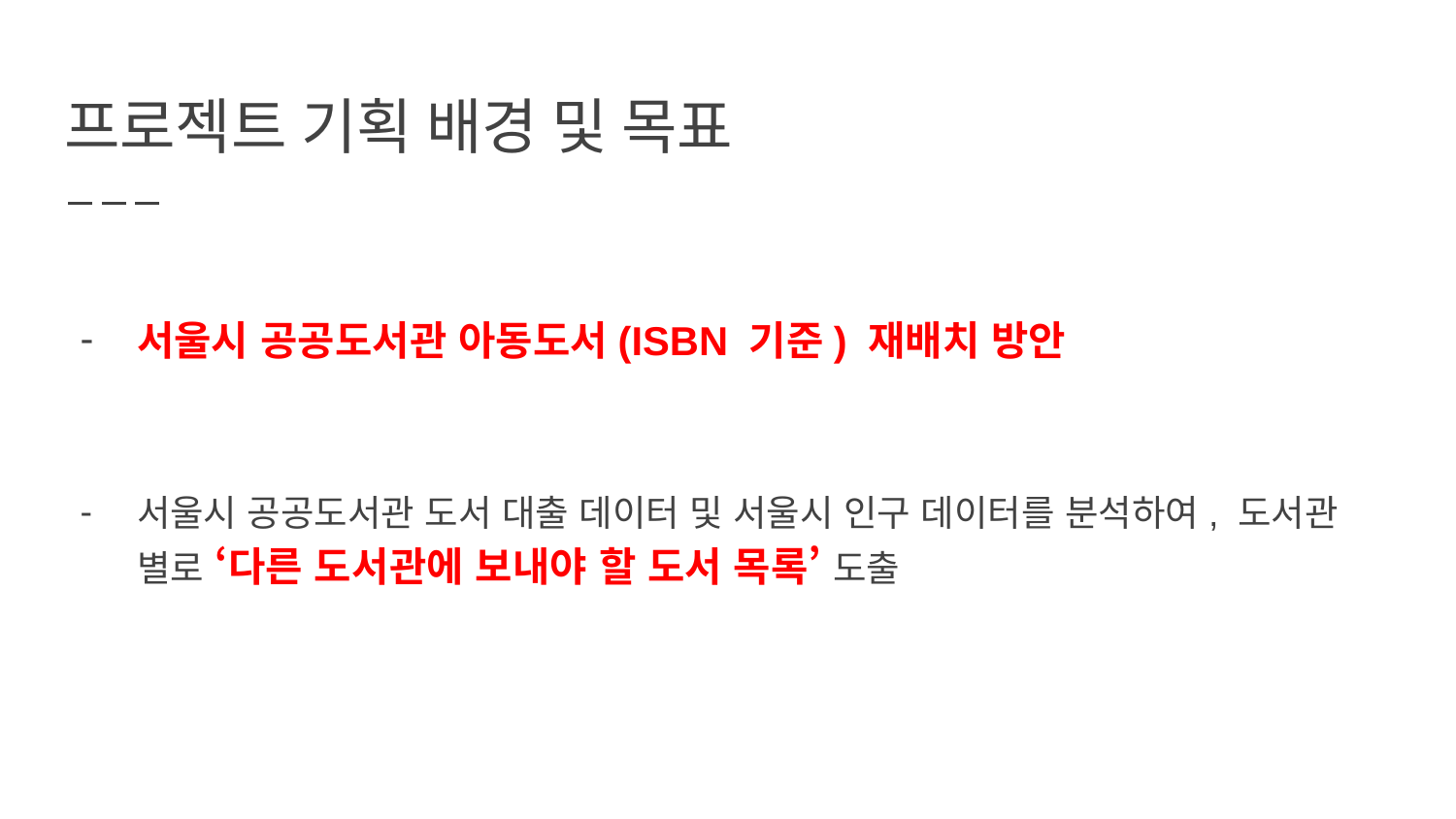

# 프로젝트 기획 배경 및 목표
서울시 공공도서관 아동도서(ISBN 기준) 재배치 방안

서울시 공공도서관 도서 대출 데이터 및 서울시 인구 데이터를 분석하여, 도서관 별로 ‘다른 도서관에 보내야 할 도서 목록’ 도출